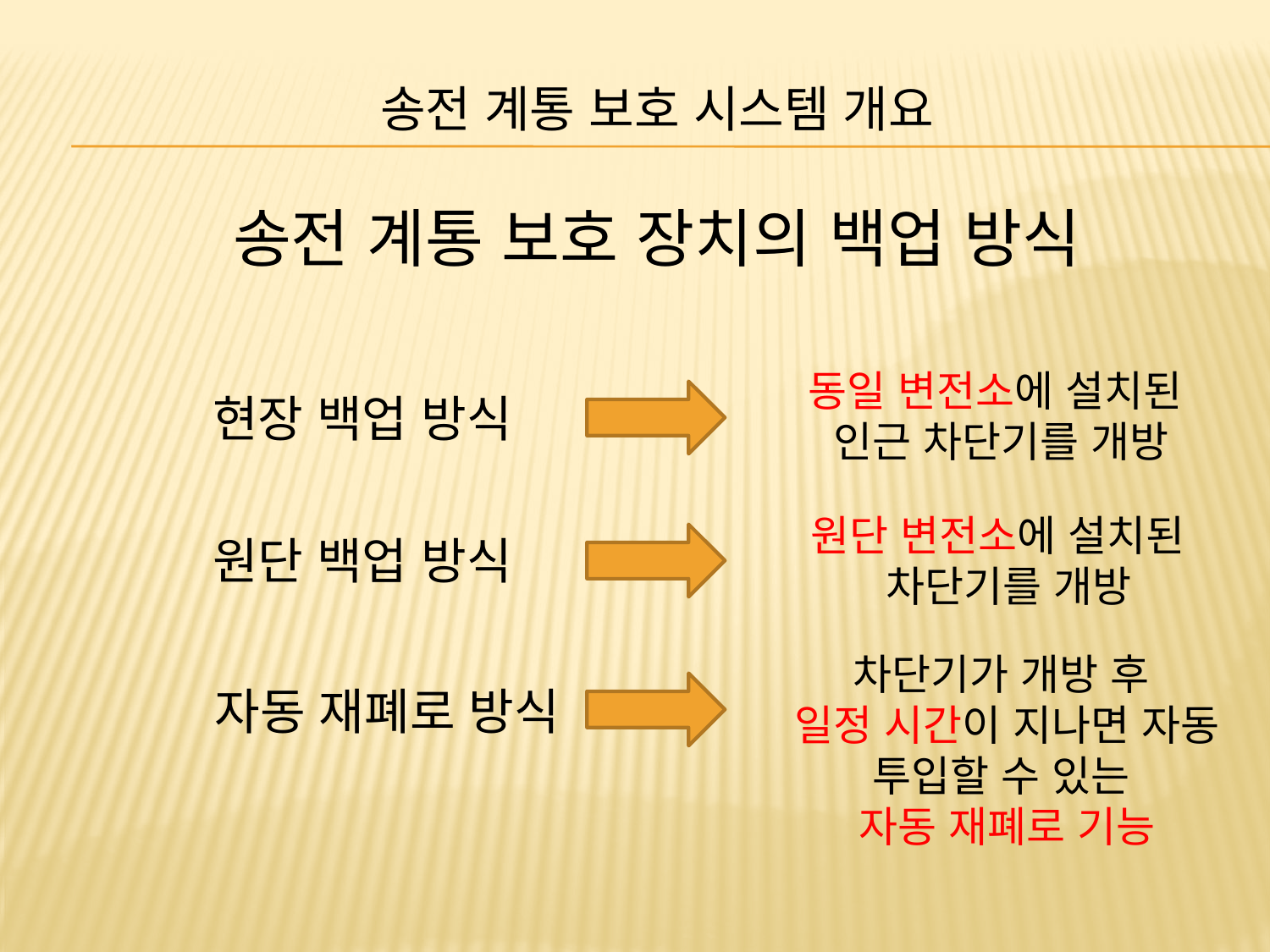

송전 계통 보호 시스템 개요
송전 계통 보호 장치의 백업 방식
동일 변전소에 설치된
인근 차단기를 개방
현장 백업 방식

원단 변전소에 설치된
 차단기를 개방
원단 백업 방식

차단기가 개방 후
일정 시간이 지나면 자동 투입할 수 있는
자동 재폐로 기능

자동 재폐로 방식